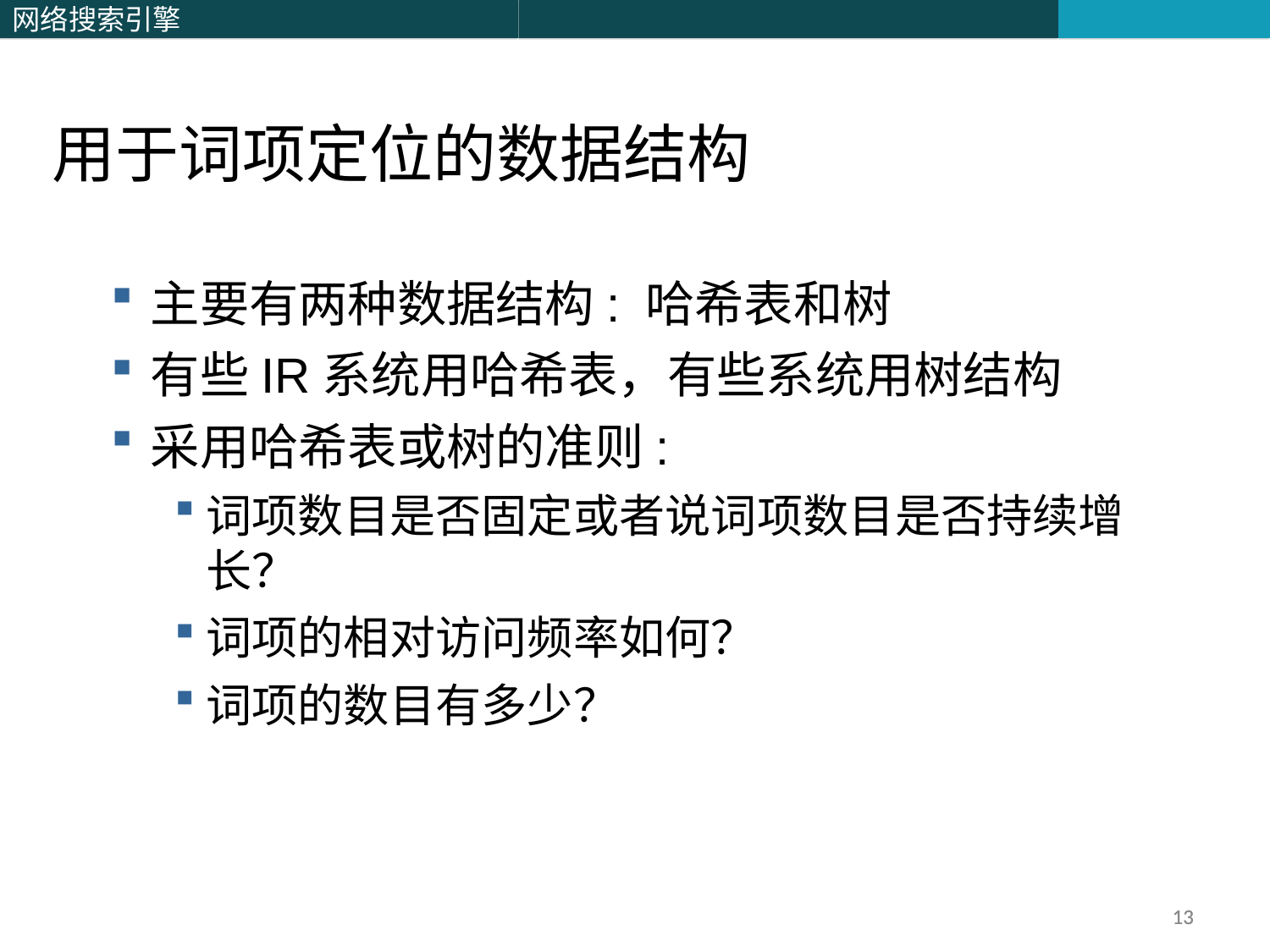

用于词项定位的数据结构
主要有两种数据结构: 哈希表和树
有些IR系统用哈希表，有些系统用树结构
采用哈希表或树的准则:
词项数目是否固定或者说词项数目是否持续增长？
词项的相对访问频率如何？
词项的数目有多少？
13
13